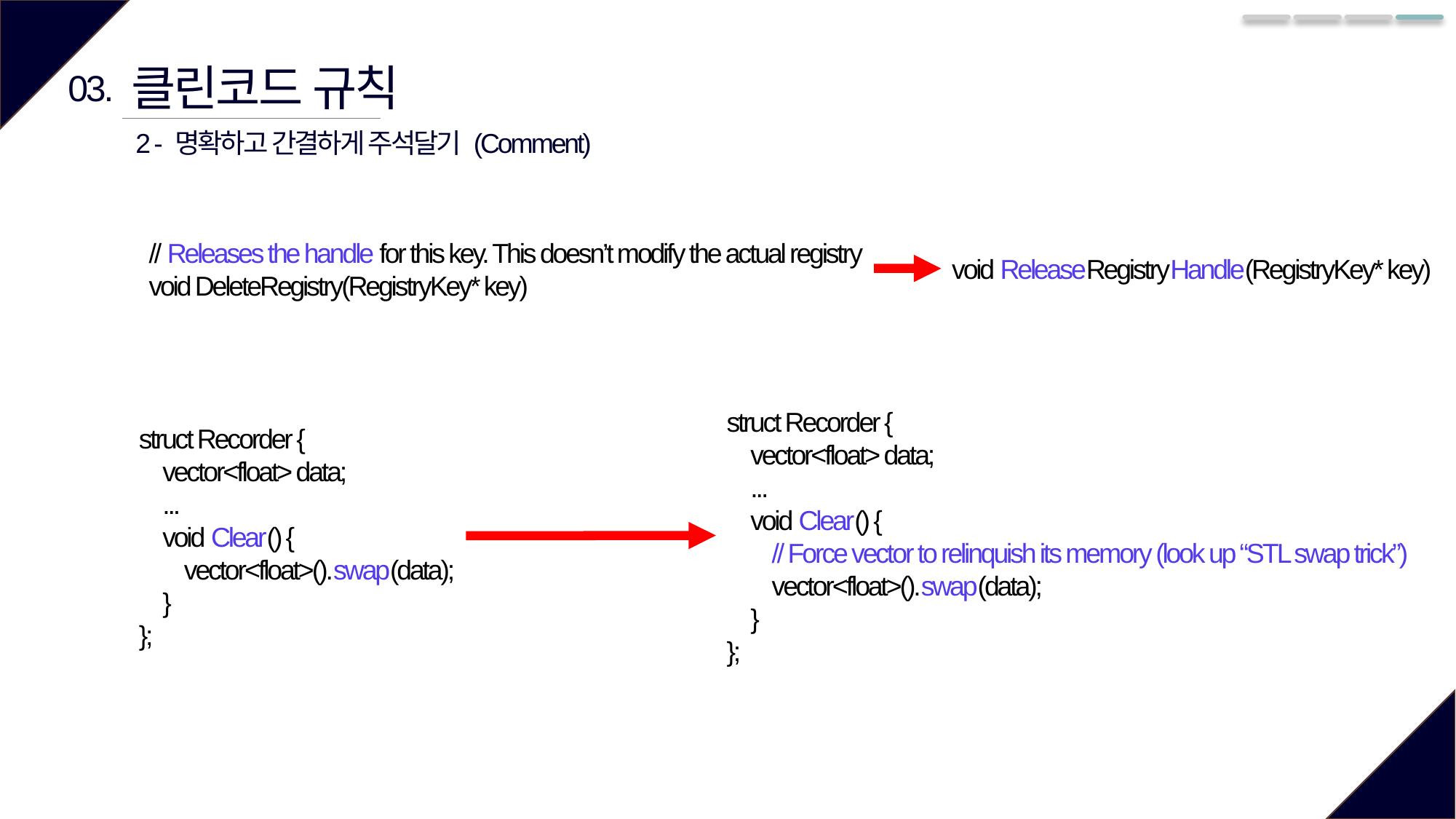

클린코드 규칙
03.
2 - 명확하고 간결하게 주석달기 (Comment)
// Releases the handle for this key. This doesn’t modify the actual registry
void DeleteRegistry(RegistryKey* key)
void ReleaseRegistryHandle(RegistryKey* key)
struct Recorder {
    vector<float> data;
    ...
    void Clear() {
        // Force vector to relinquish its memory (look up “STL swap trick”)
        vector<float>().swap(data);
    }
};
struct Recorder {
    vector<float> data;
    ...
    void Clear() {
        vector<float>().swap(data);
    }
};